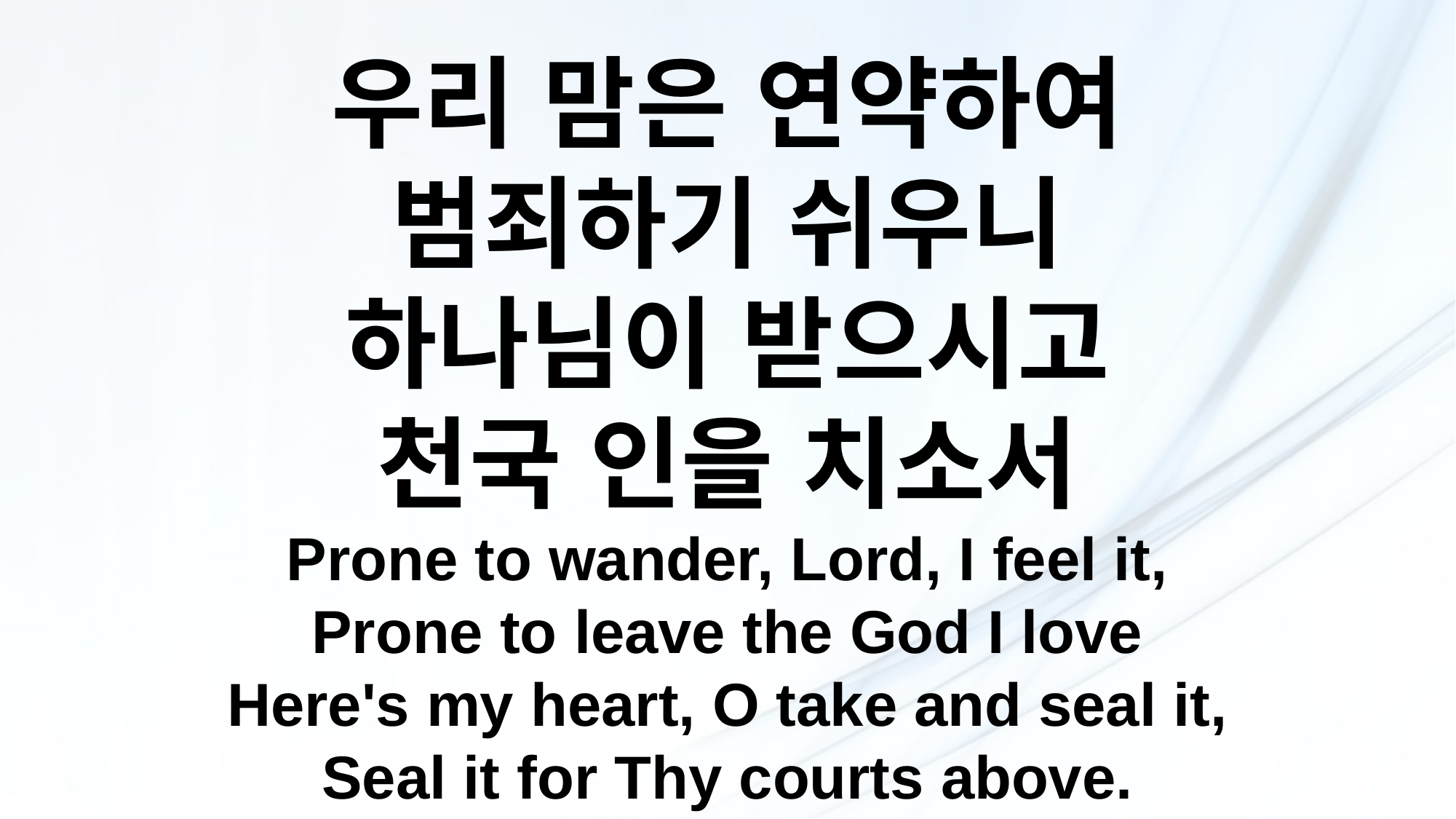

우리 맘은 연약하여
범죄하기 쉬우니
하나님이 받으시고
천국 인을 치소서
Prone to wander, Lord, I feel it,
Prone to leave the God I love
Here's my heart, O take and seal it,
Seal it for Thy courts above.